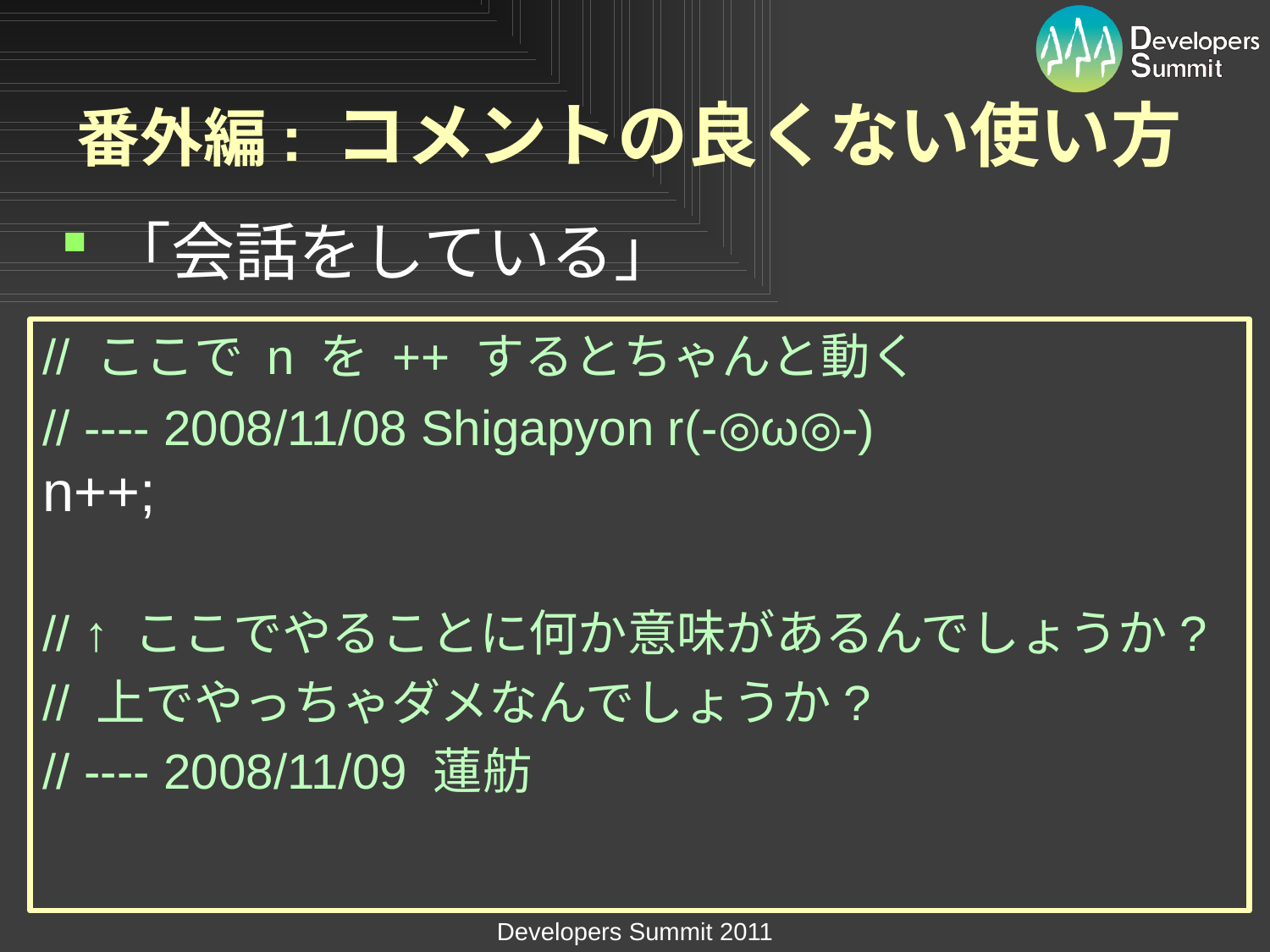

# 番外編: コメントの良くない使い方
「会話をしている」
// ここで n を ++ するとちゃんと動く
// ---- 2008/11/08 Shigapyon r(-◎ω◎-)
n++;

// ↑ ここでやることに何か意味があるんでしょうか?
// 上でやっちゃダメなんでしょうか?
// ---- 2008/11/09 蓮舫